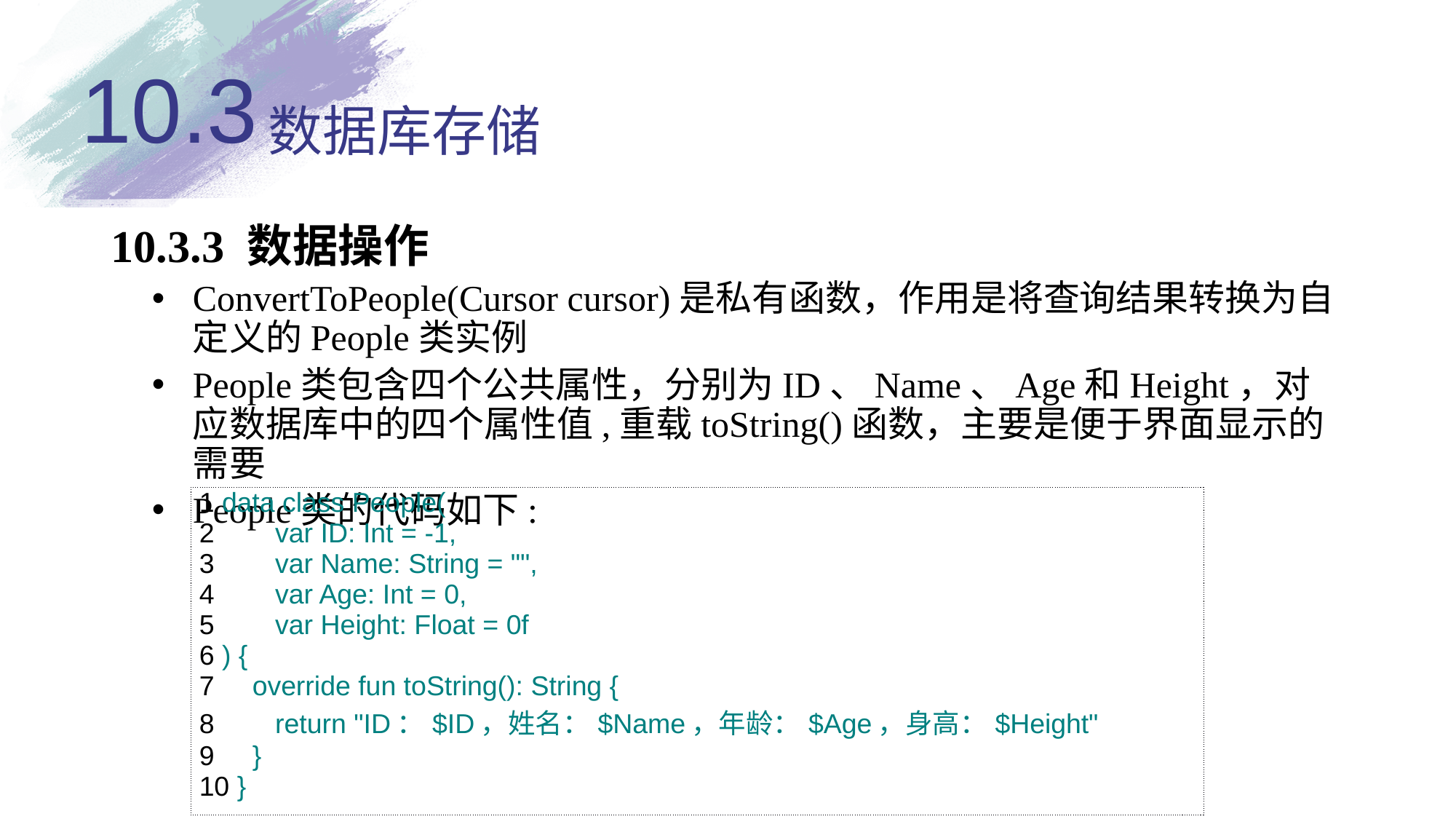

10.3
# 数据库存储
10.3.3 数据操作
ConvertToPeople(Cursor cursor)是私有函数，作用是将查询结果转换为自定义的People类实例
People类包含四个公共属性，分别为ID、Name、Age和Height，对应数据库中的四个属性值,重载toString()函数，主要是便于界面显示的需要
People类的代码如下:
| 1 data class People( 2  var ID: Int = -1, 3  var Name: String = "", 4  var Age: Int = 0, 5  var Height: Float = 0f 6 ) { 7  override fun toString(): String { 8  return "ID：$ID，姓名：$Name，年龄：$Age，身高：$Height" 9  } 10 } |
| --- |